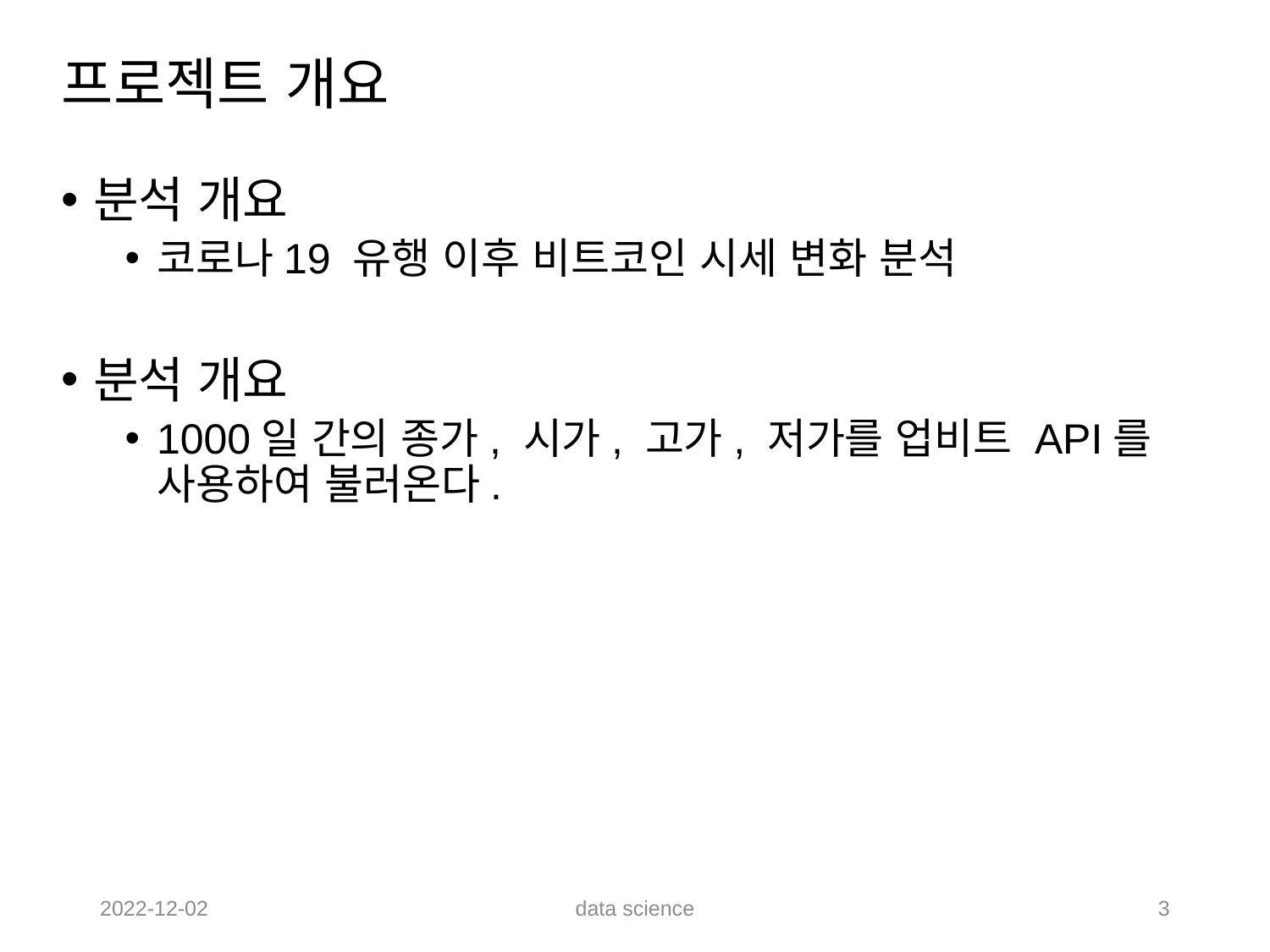

# 프로젝트 개요
분석 개요
코로나19 유행 이후 비트코인 시세 변화 분석

분석 개요
1000일 간의 종가, 시가, 고가, 저가를 업비트 API를 사용하여 불러온다.

2022-12-02
data science
3